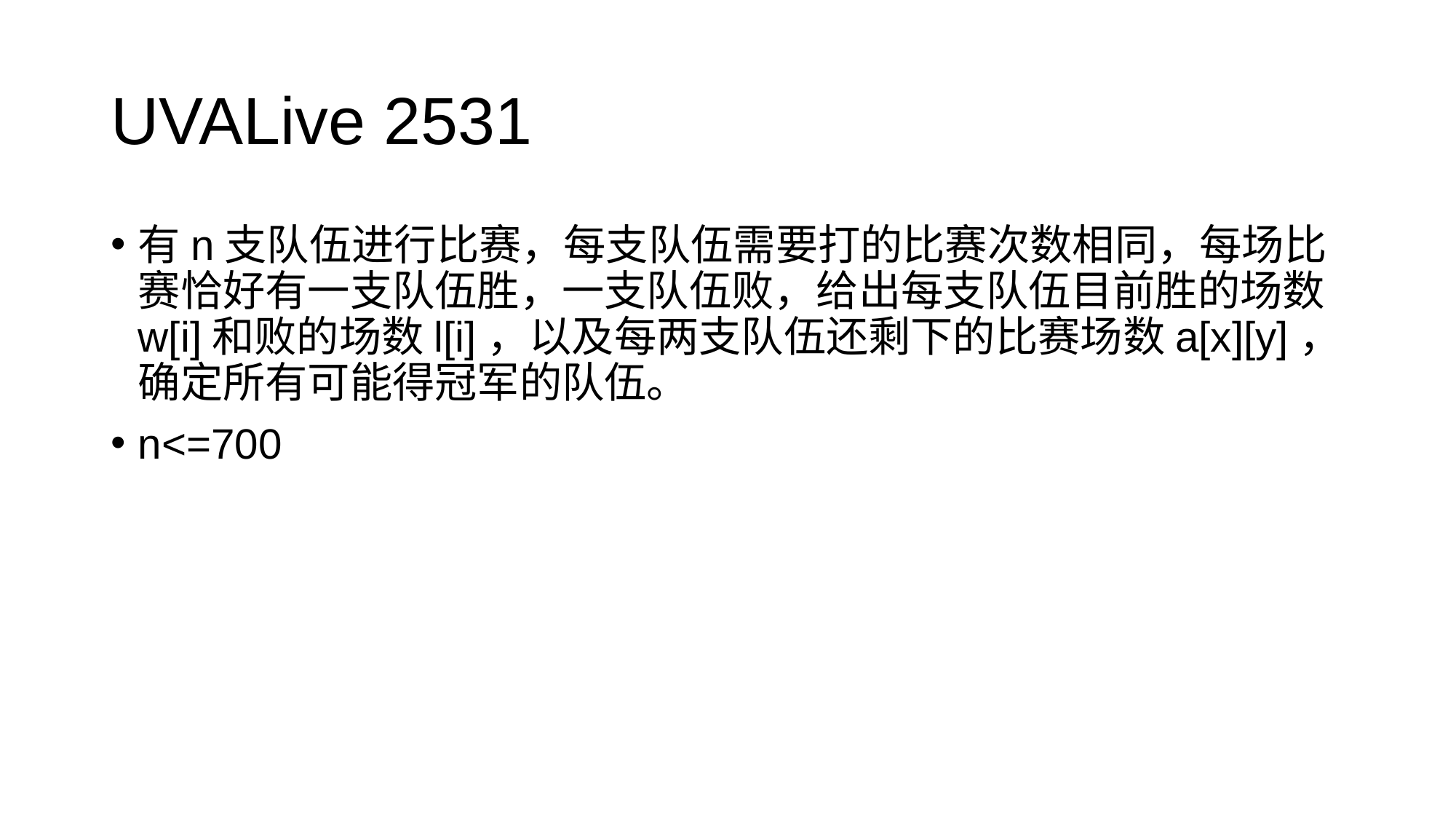

# UVALive 2531
有n支队伍进行比赛，每支队伍需要打的比赛次数相同，每场比赛恰好有一支队伍胜，一支队伍败，给出每支队伍目前胜的场数w[i]和败的场数l[i]，以及每两支队伍还剩下的比赛场数a[x][y]，确定所有可能得冠军的队伍。
n<=700